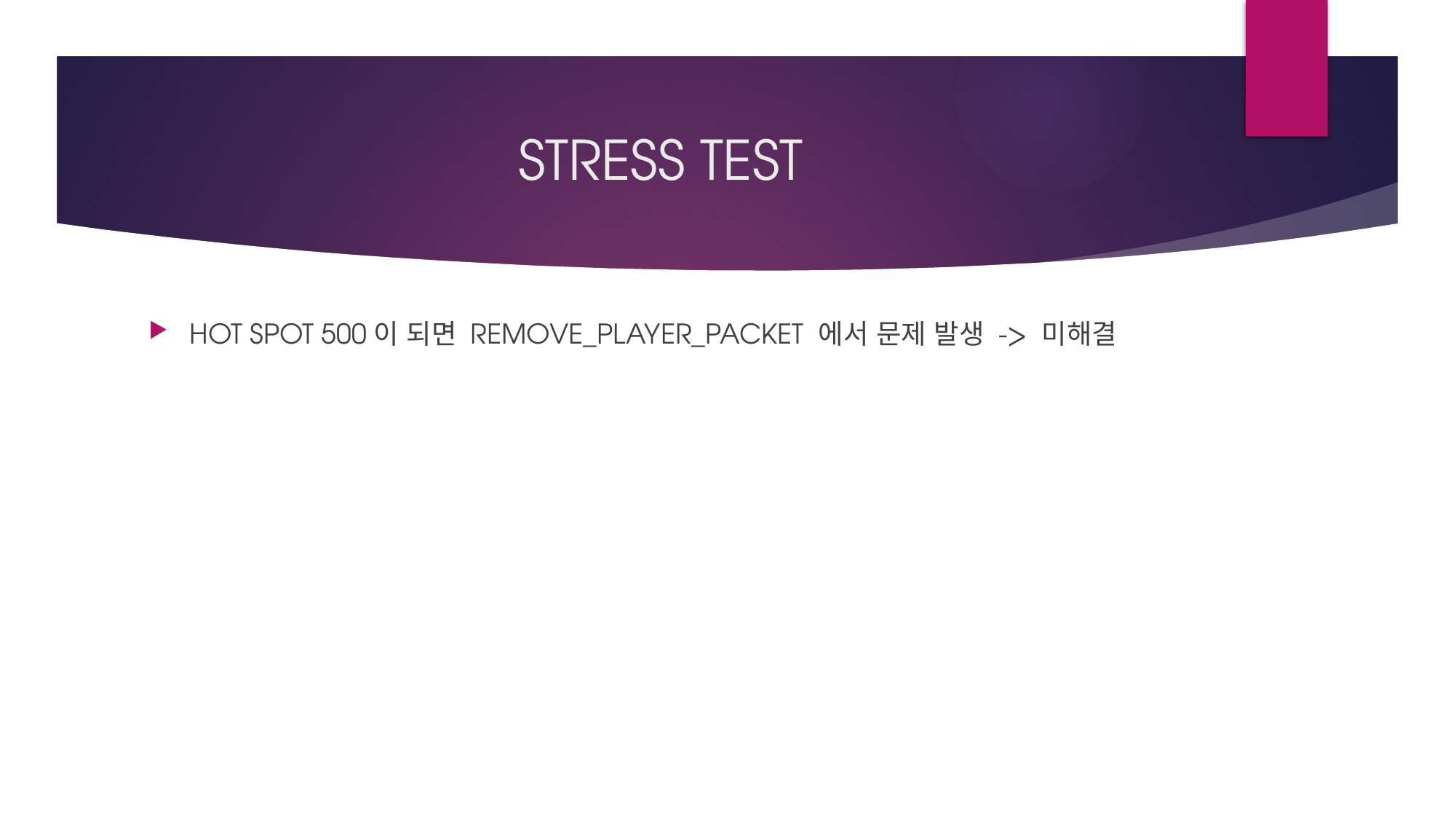

# STRESS TEST
HOT SPOT 500이 되면 REMOVE_PLAYER_PACKET 에서 문제 발생 -> 미해결